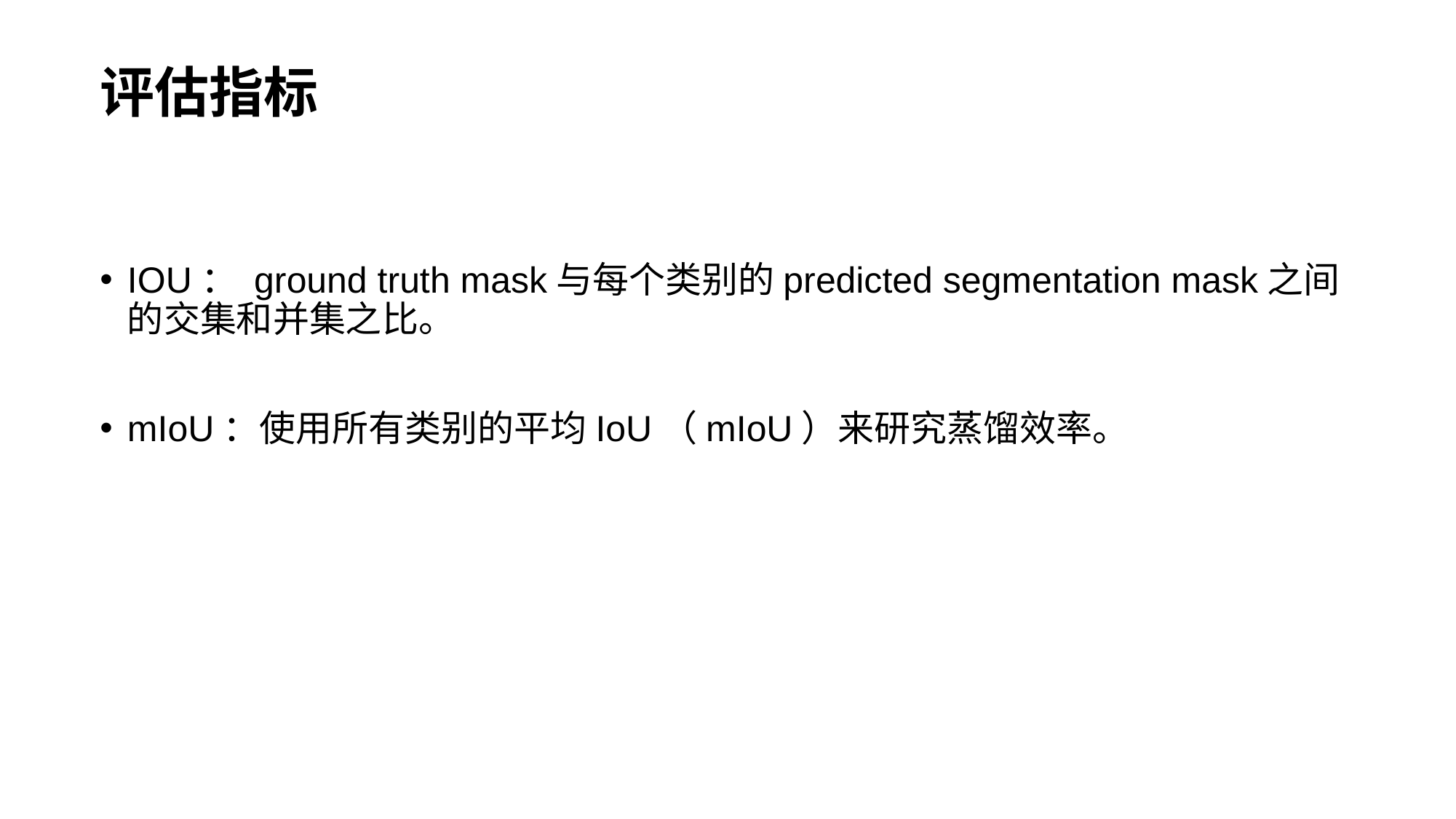

# 评估指标

IOU： ground truth mask与每个类别的predicted segmentation mask之间的交集和并集之比。

mIoU：使用所有类别的平均IoU（mIoU）来研究蒸馏效率。